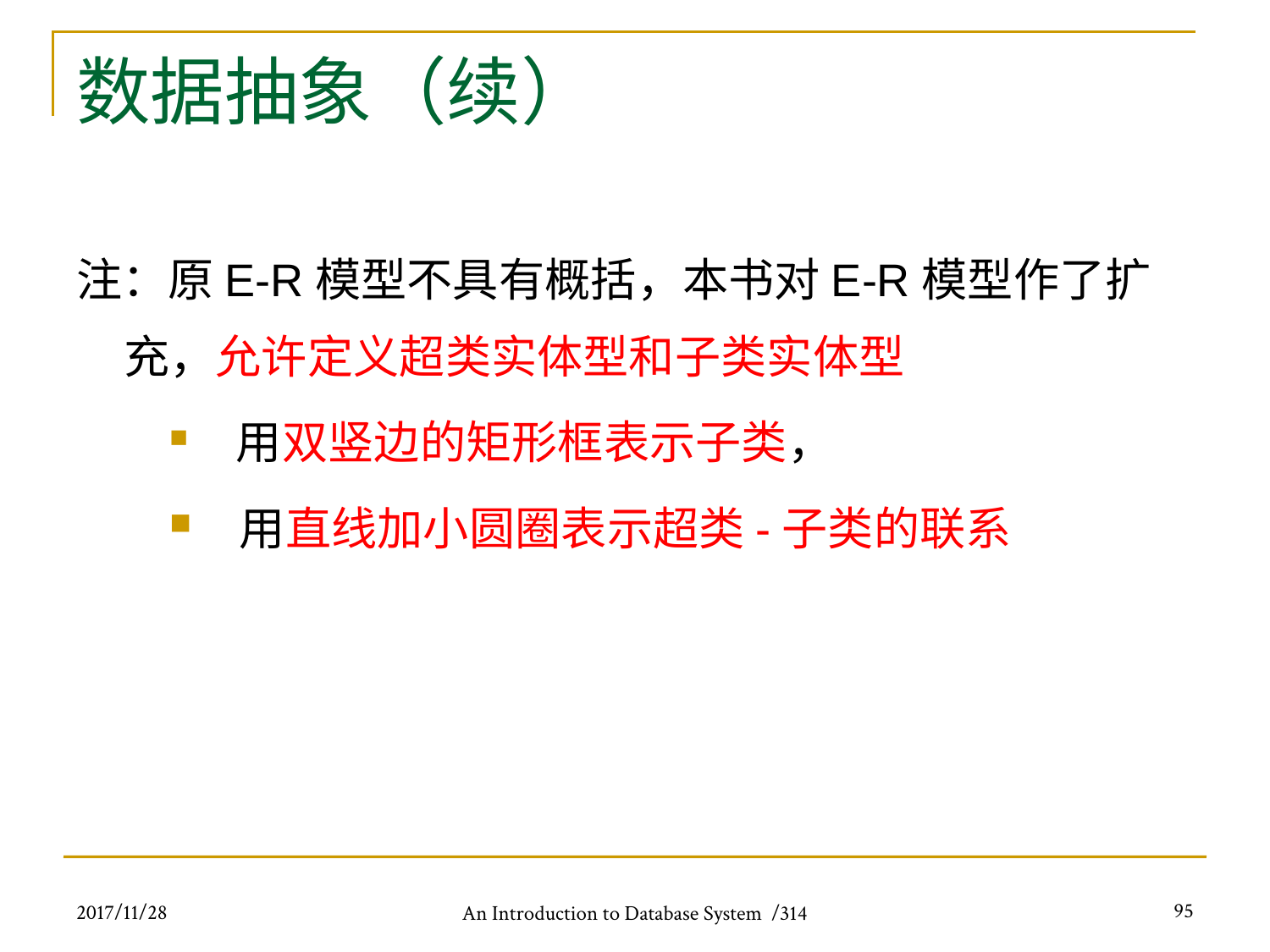

# 数据抽象（续）
注：原E-R模型不具有概括，本书对E-R模型作了扩充，允许定义超类实体型和子类实体型
 用双竖边的矩形框表示子类，
 用直线加小圆圈表示超类-子类的联系
2017/11/28
95
An Introduction to Database System  /314